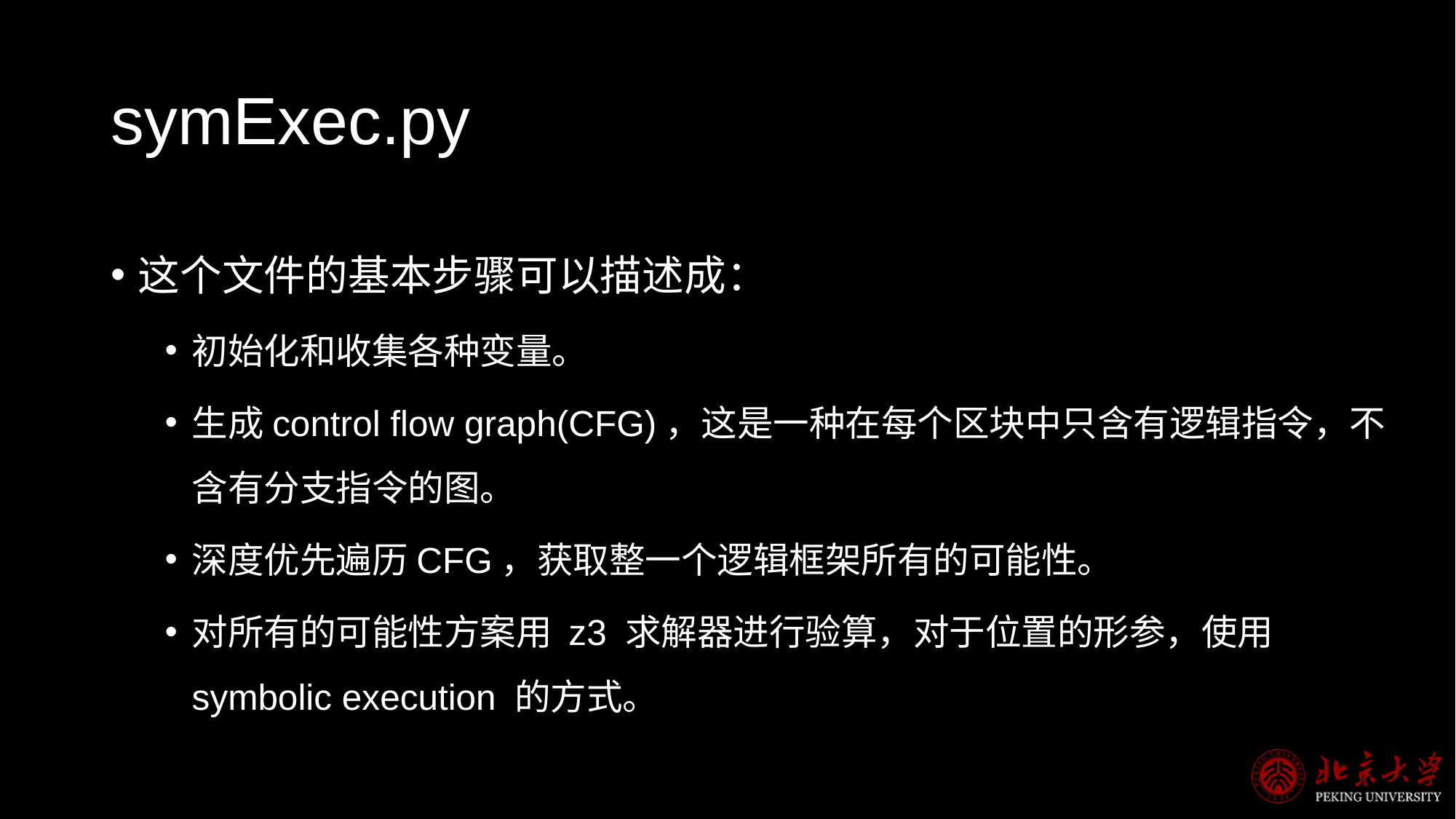

# symExec.py
这个文件的基本步骤可以描述成：
初始化和收集各种变量。
生成control flow graph(CFG)，这是一种在每个区块中只含有逻辑指令，不含有分支指令的图。
深度优先遍历CFG，获取整一个逻辑框架所有的可能性。
对所有的可能性方案用 z3 求解器进行验算，对于位置的形参，使用 symbolic execution 的方式。